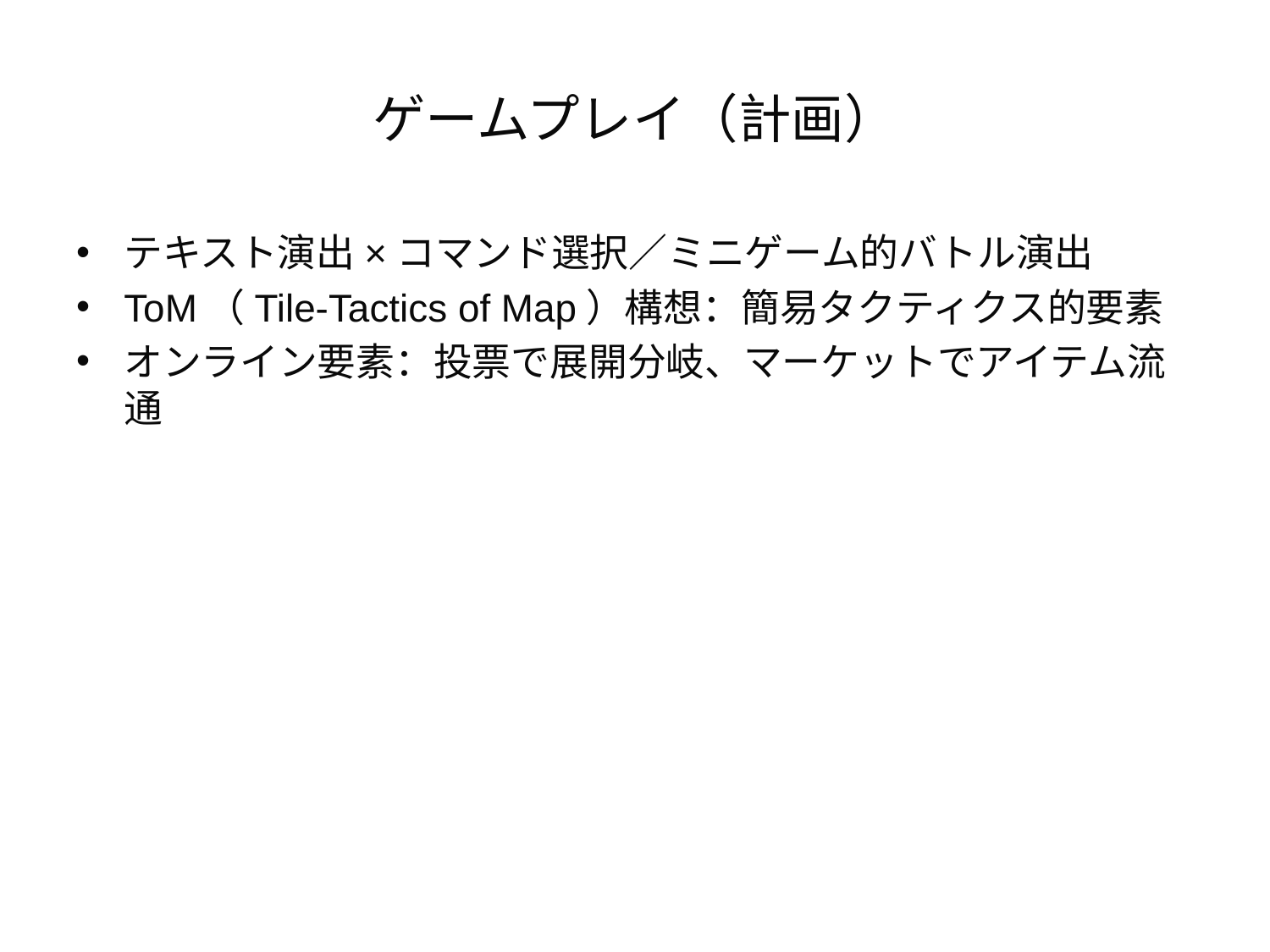

# ゲームプレイ（計画）
テキスト演出×コマンド選択／ミニゲーム的バトル演出
ToM（Tile-Tactics of Map）構想：簡易タクティクス的要素
オンライン要素：投票で展開分岐、マーケットでアイテム流通